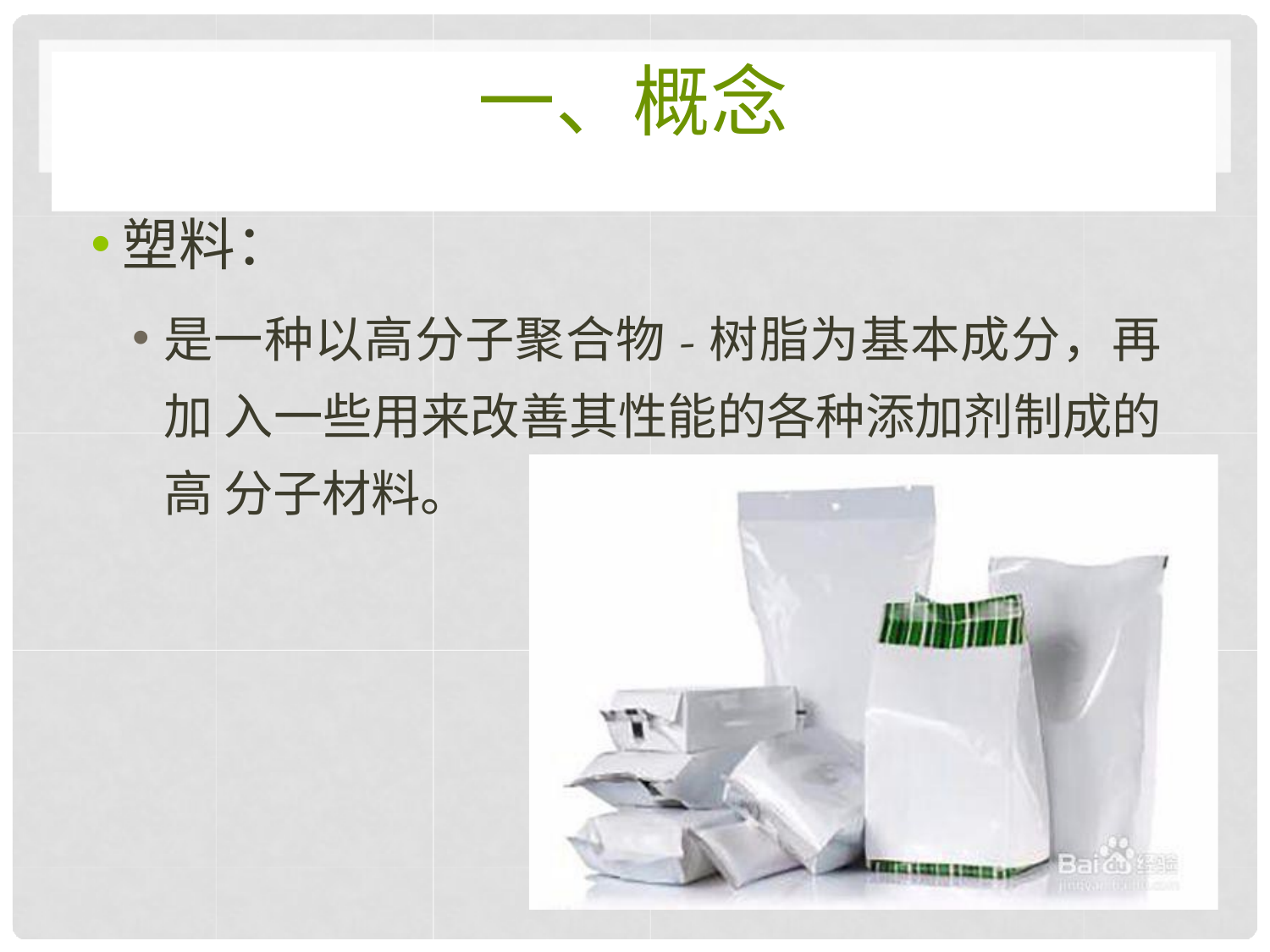

# 一、概念
塑料：
是一种以高分子聚合物-树脂为基本成分，再加 入一些用来改善其性能的各种添加剂制成的高 分子材料。